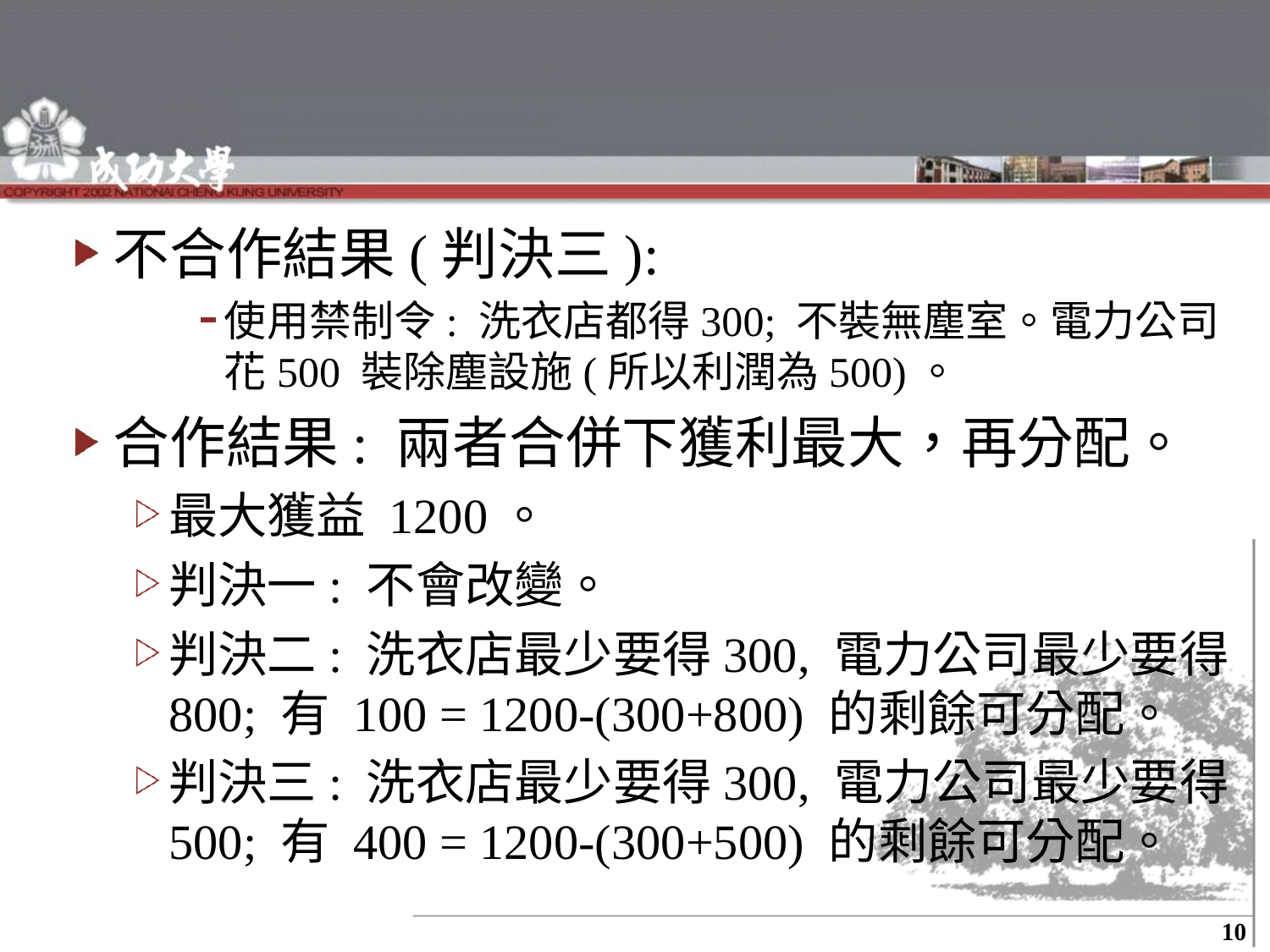

#
不合作結果(判決三):
使用禁制令: 洗衣店都得300; 不裝無塵室。電力公司花500 裝除塵設施(所以利潤為500)。
合作結果: 兩者合併下獲利最大，再分配。
最大獲益 1200。
判決一: 不會改變。
判決二: 洗衣店最少要得300, 電力公司最少要得800; 有 100 = 1200-(300+800) 的剩餘可分配。
判決三: 洗衣店最少要得300, 電力公司最少要得500; 有 400 = 1200-(300+500) 的剩餘可分配。

10